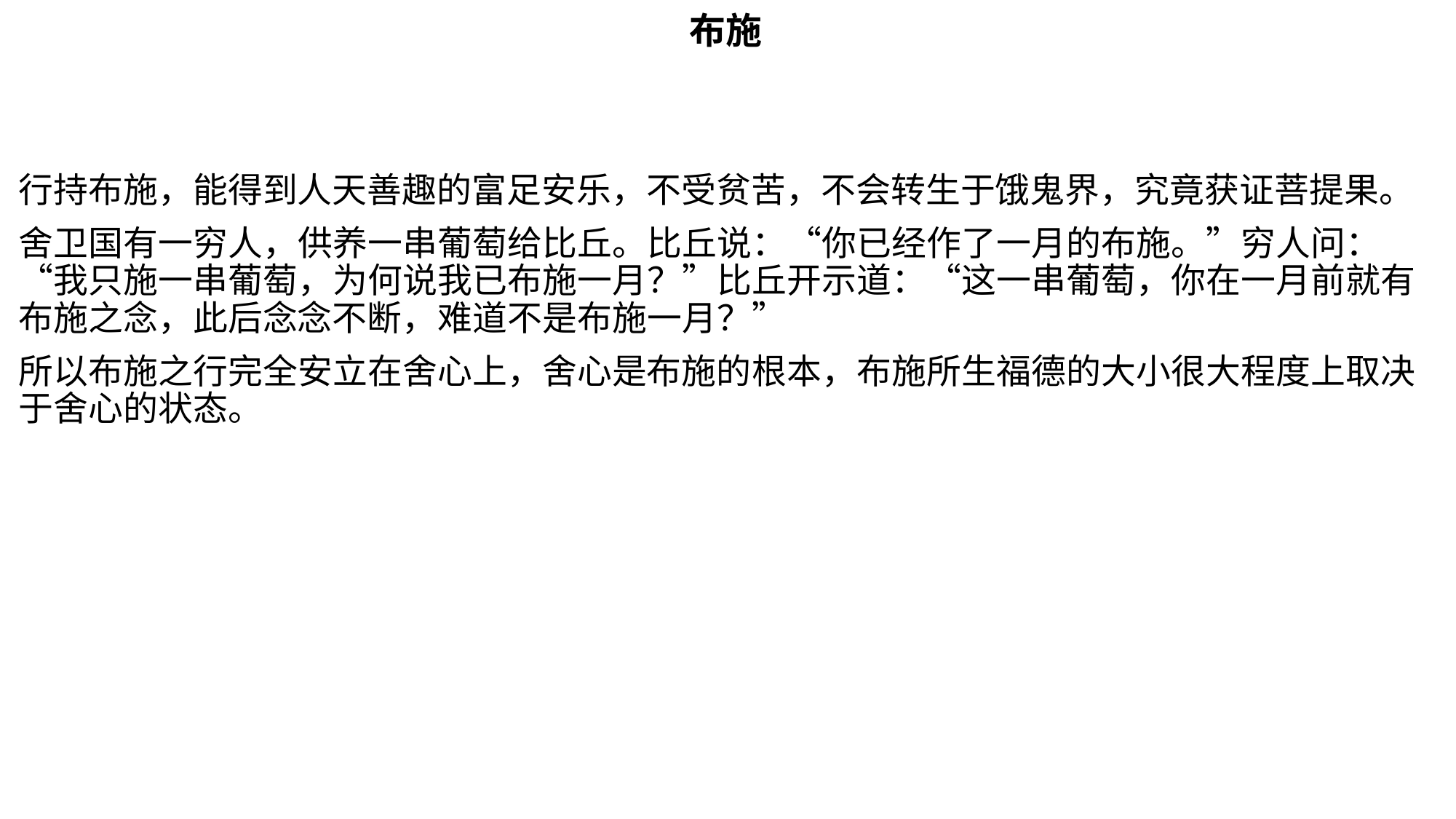

布施

行持布施，能得到人天善趣的富足安乐，不受贫苦，不会转生于饿鬼界，究竟获证菩提果。
舍卫国有一穷人，供养一串葡萄给比丘。比丘说：“你已经作了一月的布施。”穷人问：“我只施一串葡萄，为何说我已布施一月？”比丘开示道：“这一串葡萄，你在一月前就有布施之念，此后念念不断，难道不是布施一月？”
所以布施之行完全安立在舍心上，舍心是布施的根本，布施所生福德的大小很大程度上取决于舍心的状态。